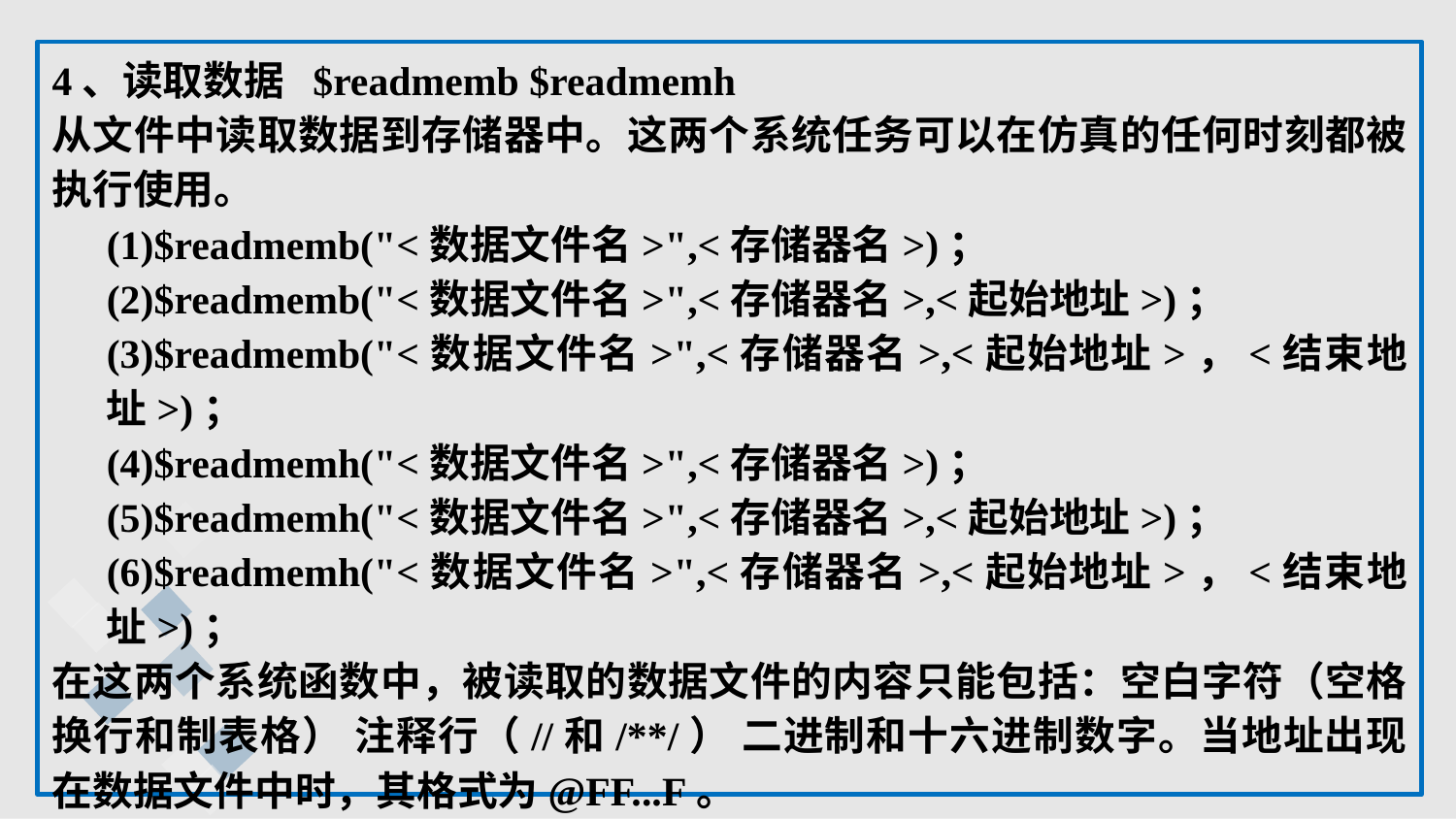

4、读取数据  $readmemb $readmemh
从文件中读取数据到存储器中。这两个系统任务可以在仿真的任何时刻都被执行使用。
(1)$readmemb("<数据文件名>",<存储器名>)；
(2)$readmemb("<数据文件名>",<存储器名>,<起始地址>)；
(3)$readmemb("<数据文件名>",<存储器名>,<起始地址>，<结束地址>)；
(4)$readmemh("<数据文件名>",<存储器名>)；
(5)$readmemh("<数据文件名>",<存储器名>,<起始地址>)；
(6)$readmemh("<数据文件名>",<存储器名>,<起始地址>，<结束地址>)；
在这两个系统函数中，被读取的数据文件的内容只能包括：空白字符（空格换行和制表格） 注释行（//和/**/） 二进制和十六进制数字。当地址出现在数据文件中时，其格式为@FF...F。